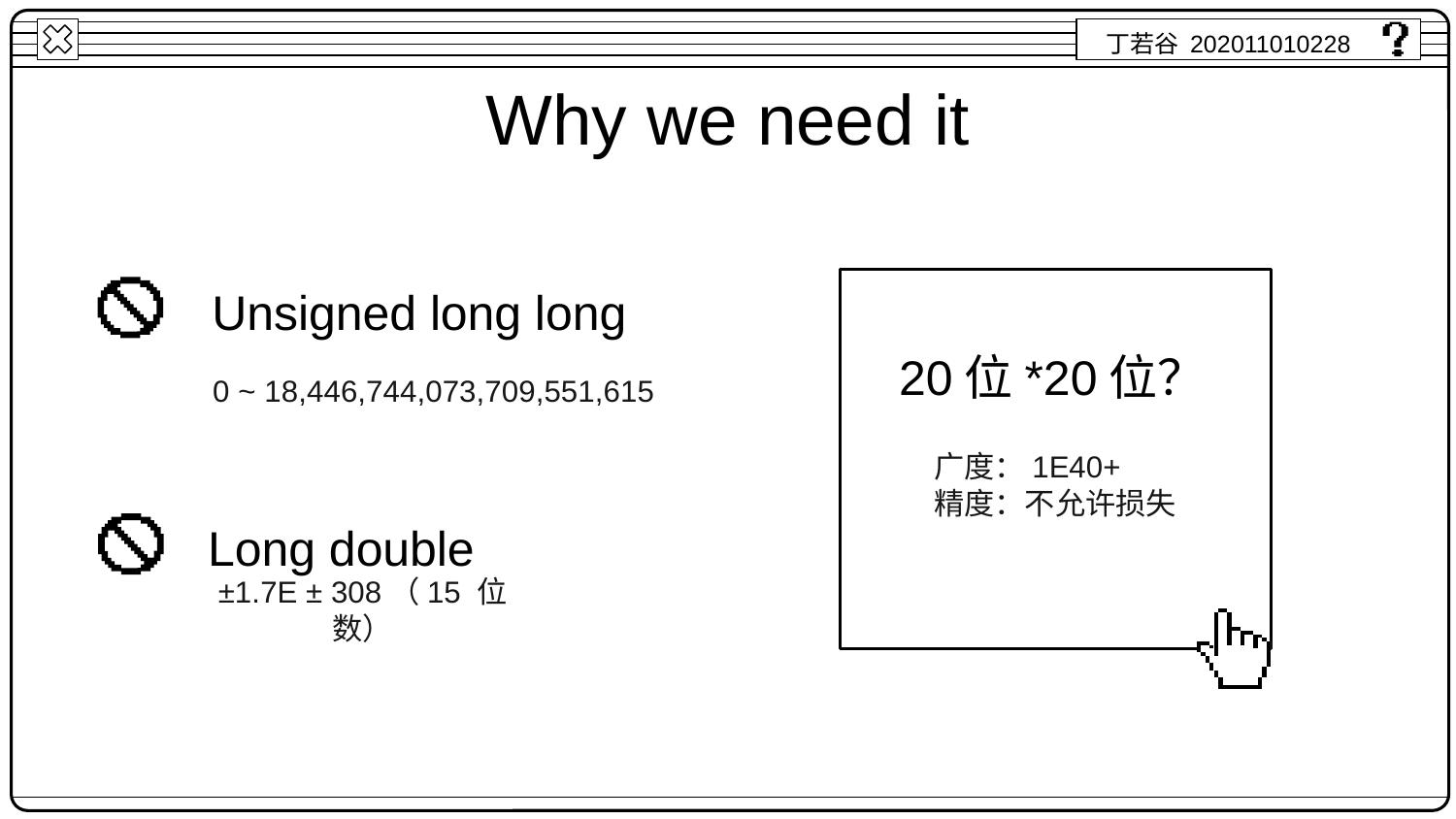

Why we need it

# Unsigned long long

20位*20位？
0 ~ 18,446,744,073,709,551,615
广度：1E40+
精度：不允许损失
Long double

±1.7E ± 308（15 位数）